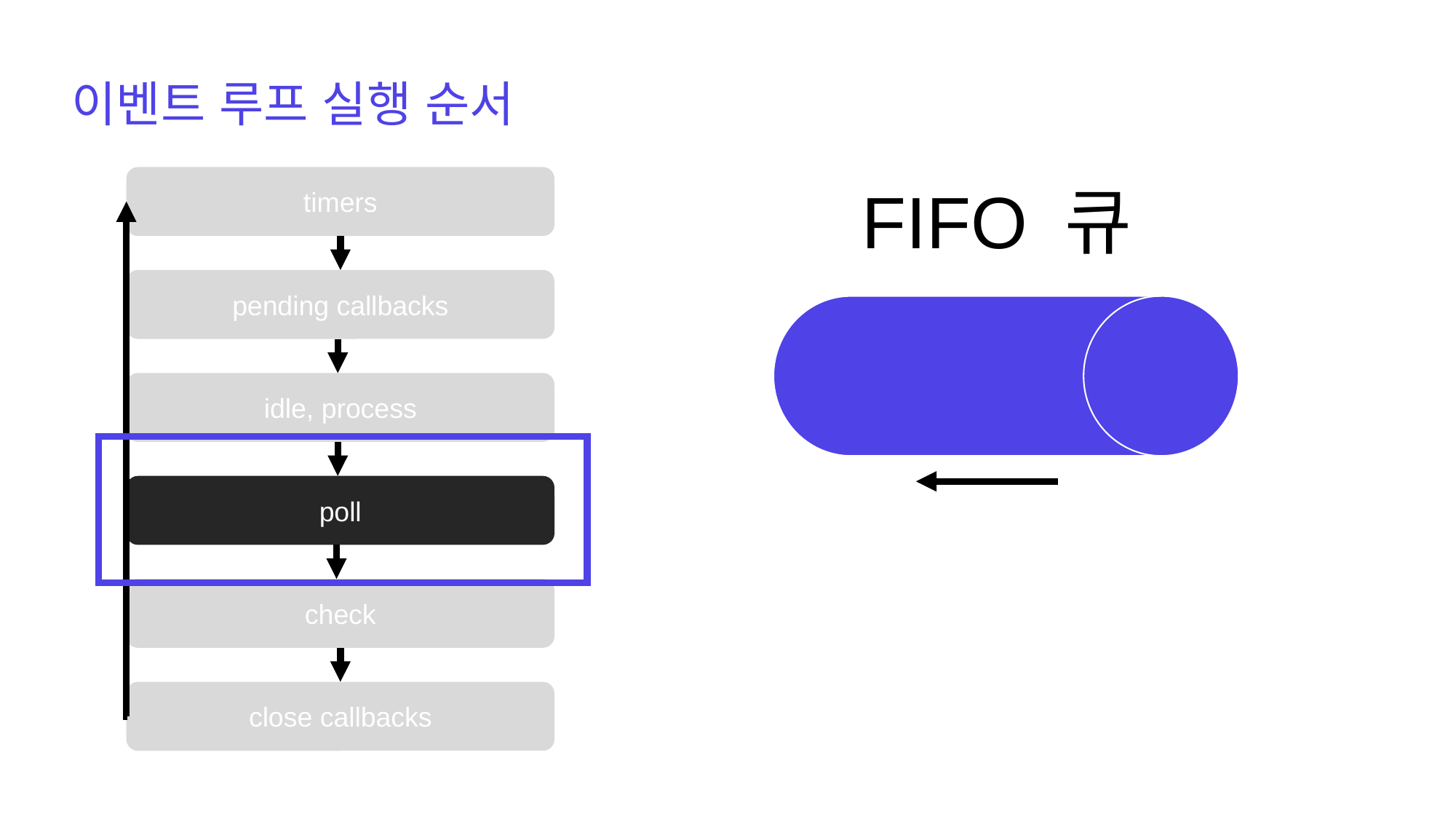

이벤트 루프 실행 순서
timers
FIFO 큐
pending callbacks

idle, process

poll
check
close callbacks